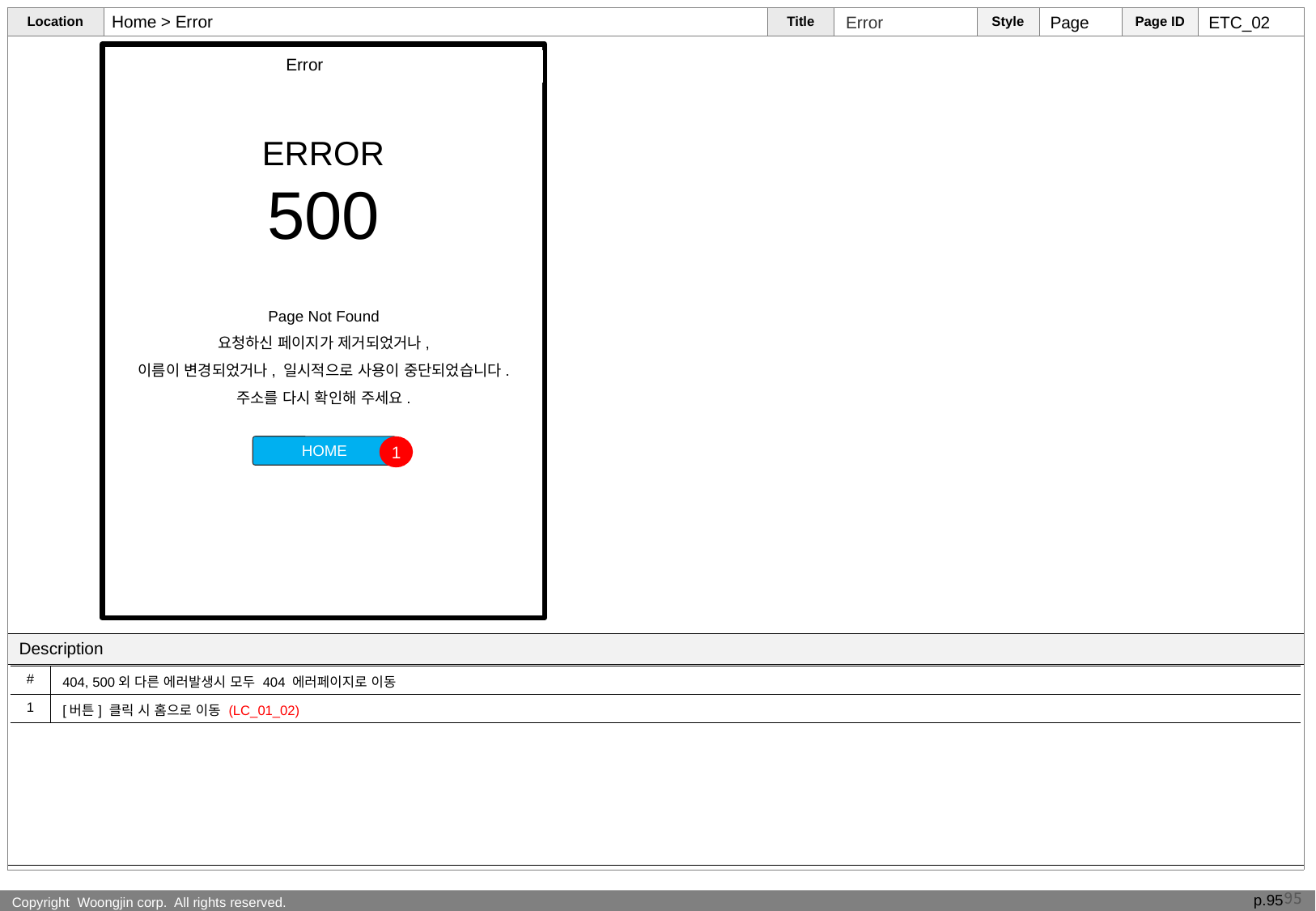

# Home > Error
Error
Page
ETC_02
|  | Error |
| --- | --- |
ERROR
500
Page Not Found
요청하신 페이지가 제거되었거나,
이름이 변경되었거나, 일시적으로 사용이 중단되었습니다.
주소를 다시 확인해 주세요.
HOME
1
| # | 404, 500외 다른 에러발생시 모두 404 에러페이지로 이동 |
| --- | --- |
| 1 | [버튼] 클릭 시 홈으로 이동 (LC\_01\_02) |
95